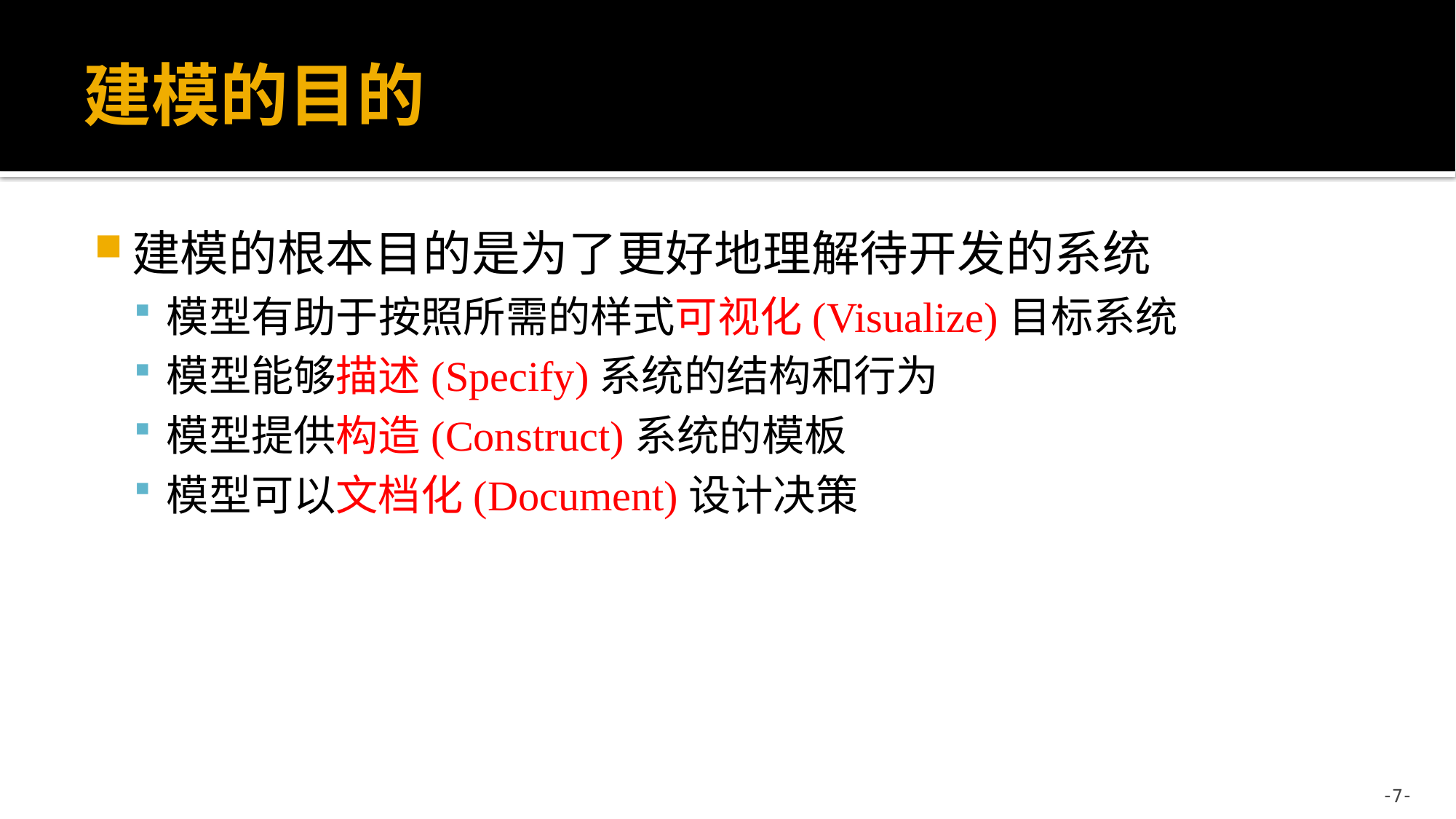

# 建模的目的
建模的根本目的是为了更好地理解待开发的系统
模型有助于按照所需的样式可视化(Visualize)目标系统
模型能够描述(Specify)系统的结构和行为
模型提供构造(Construct)系统的模板
模型可以文档化(Document)设计决策
-7-